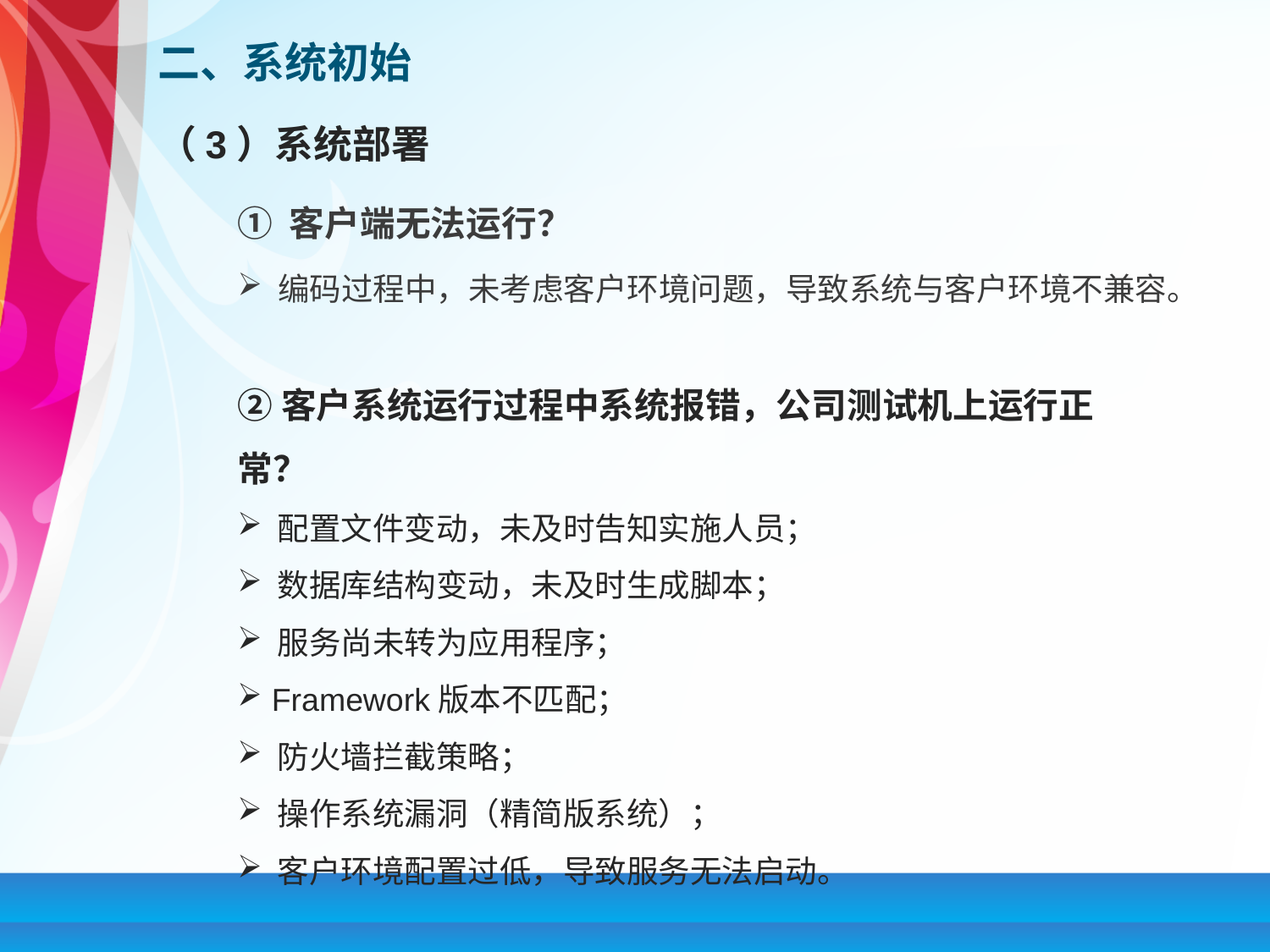

# 二、系统初始
（3）系统部署
① 客户端无法运行？
 编码过程中，未考虑客户环境问题，导致系统与客户环境不兼容。
②客户系统运行过程中系统报错，公司测试机上运行正常？
 配置文件变动，未及时告知实施人员；
 数据库结构变动，未及时生成脚本；
 服务尚未转为应用程序；
 Framework版本不匹配；
 防火墙拦截策略；
 操作系统漏洞（精简版系统）；
 客户环境配置过低，导致服务无法启动。